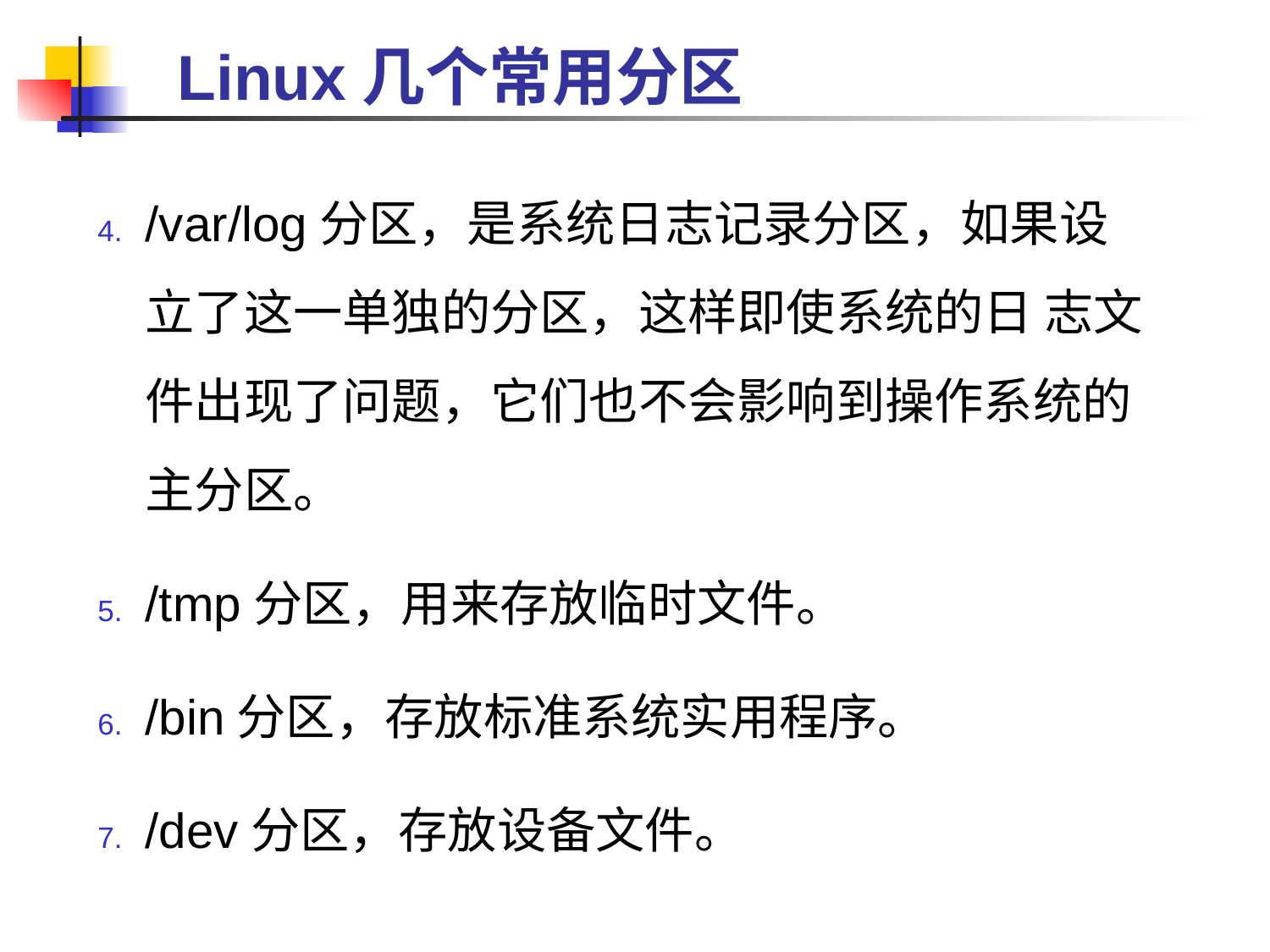

# Linux几个常用分区
/var/log分区，是系统日志记录分区，如果设立了这一单独的分区，这样即使系统的日 志文件出现了问题，它们也不会影响到操作系统的主分区。
/tmp分区，用来存放临时文件。
/bin分区，存放标准系统实用程序。
/dev分区，存放设备文件。